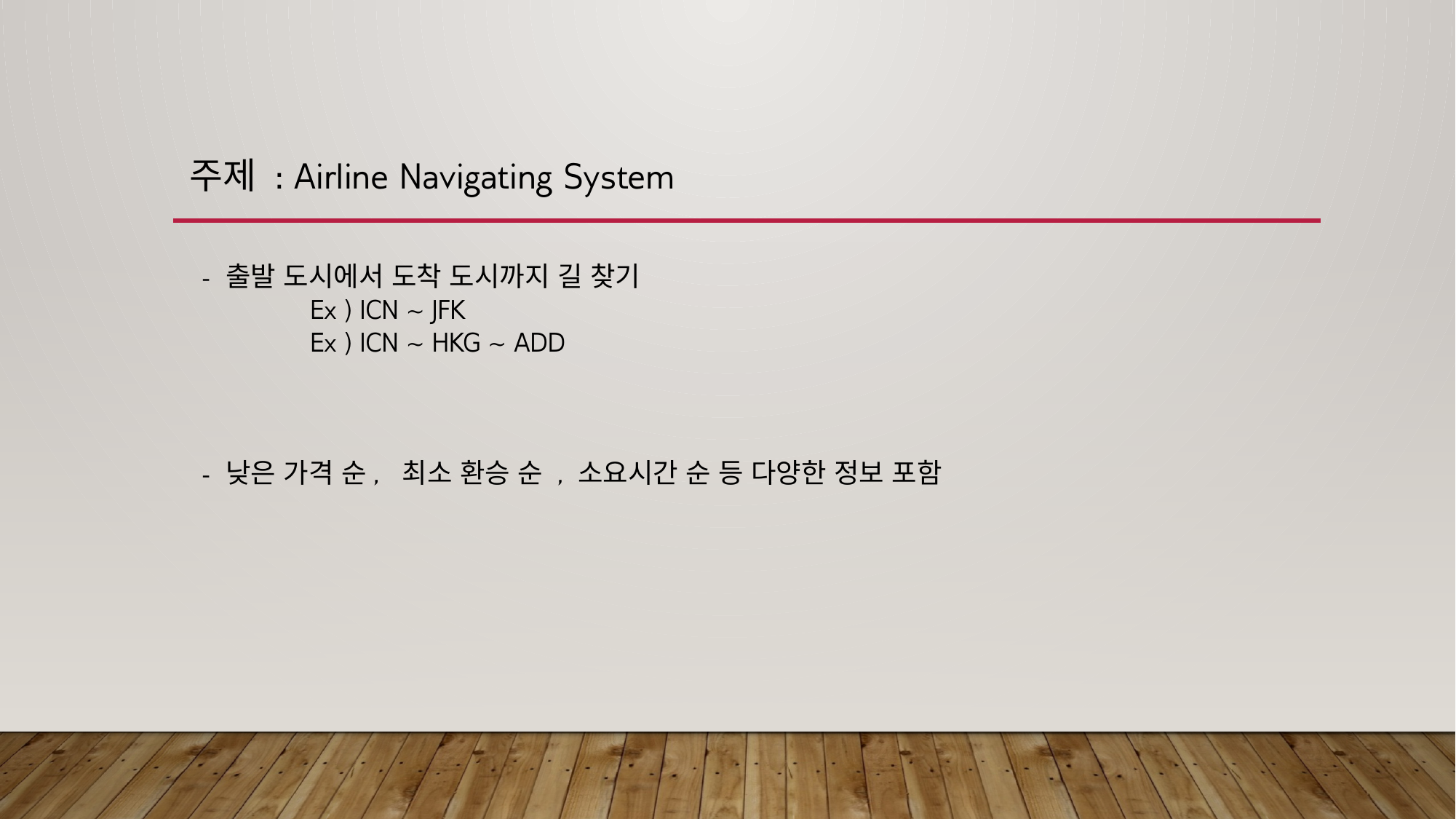

주제 : Airline Navigating System
- 출발 도시에서 도착 도시까지 길 찾기
	Ex ) ICN ~ JFK
	Ex ) ICN ~ HKG ~ ADD

- 낮은 가격 순,  최소 환승 순 , 소요시간 순 등 다양한 정보 포함